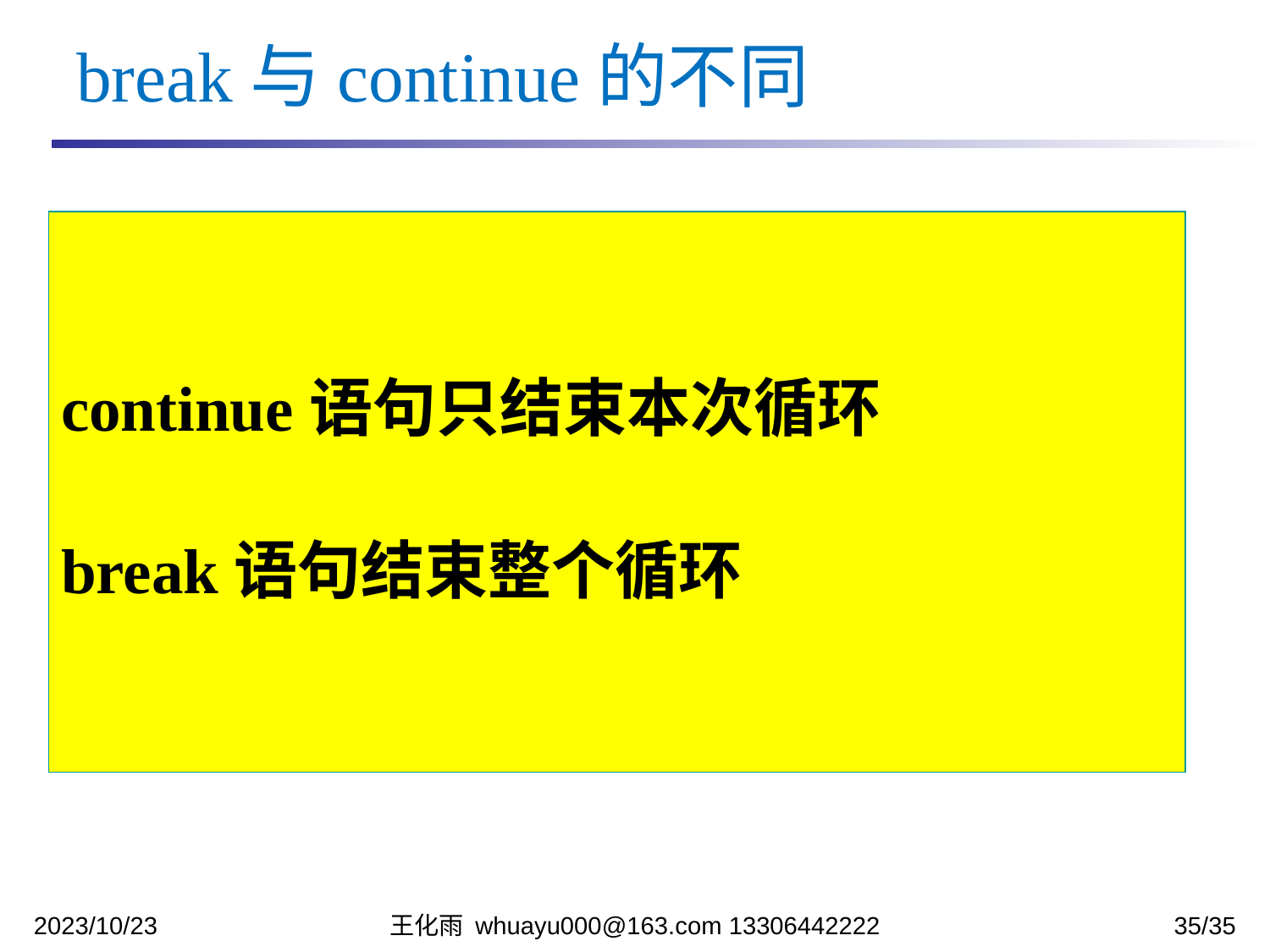

break与continue的不同
continue语句只结束本次循环

break语句结束整个循环
2023/10/23
王化雨 whuayu000@163.com 13306442222
35/35